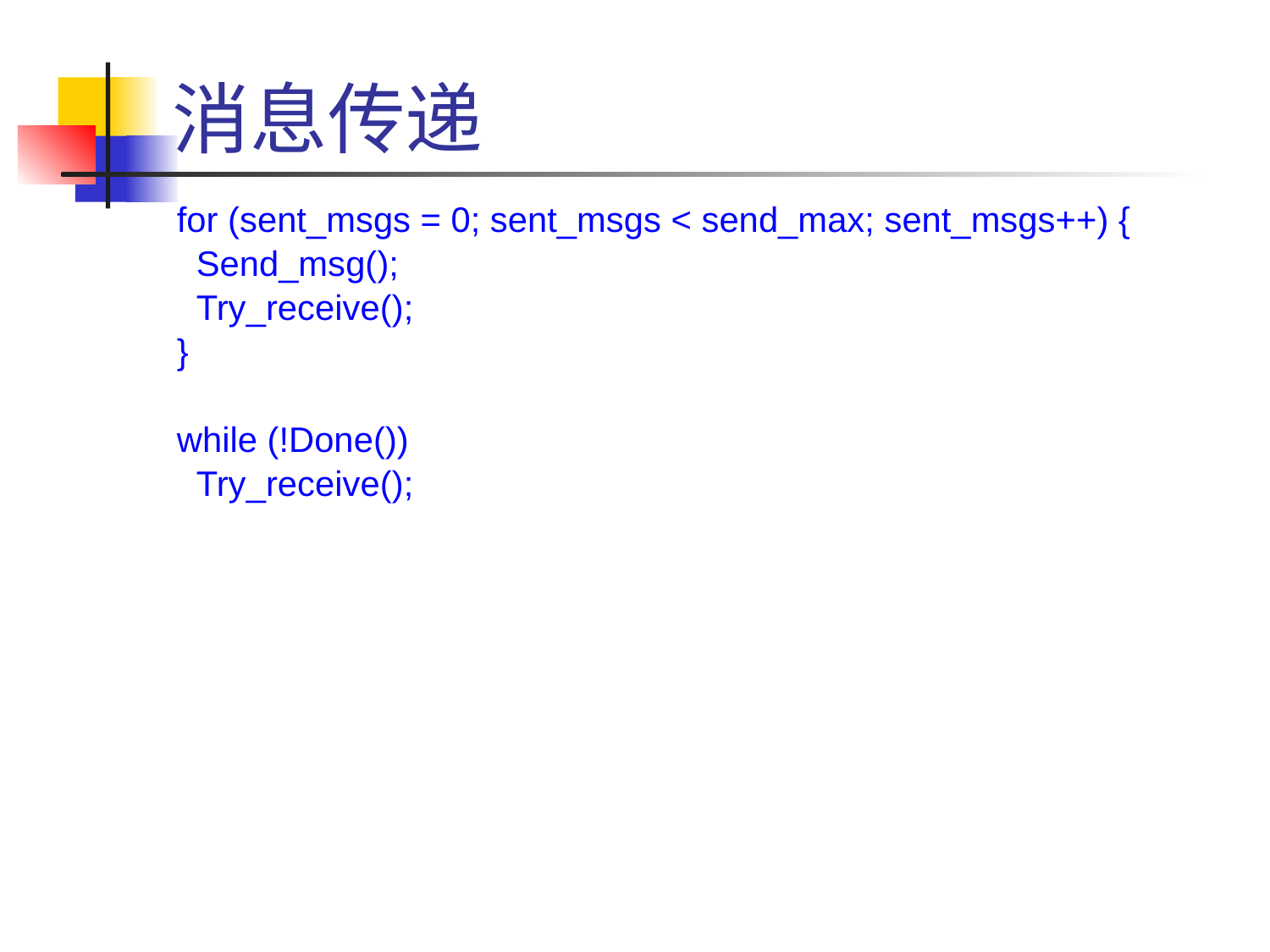

# 消息传递
for (sent_msgs = 0; sent_msgs < send_max; sent_msgs++) {
  Send_msg();
  Try_receive();
}

while (!Done())
  Try_receive();